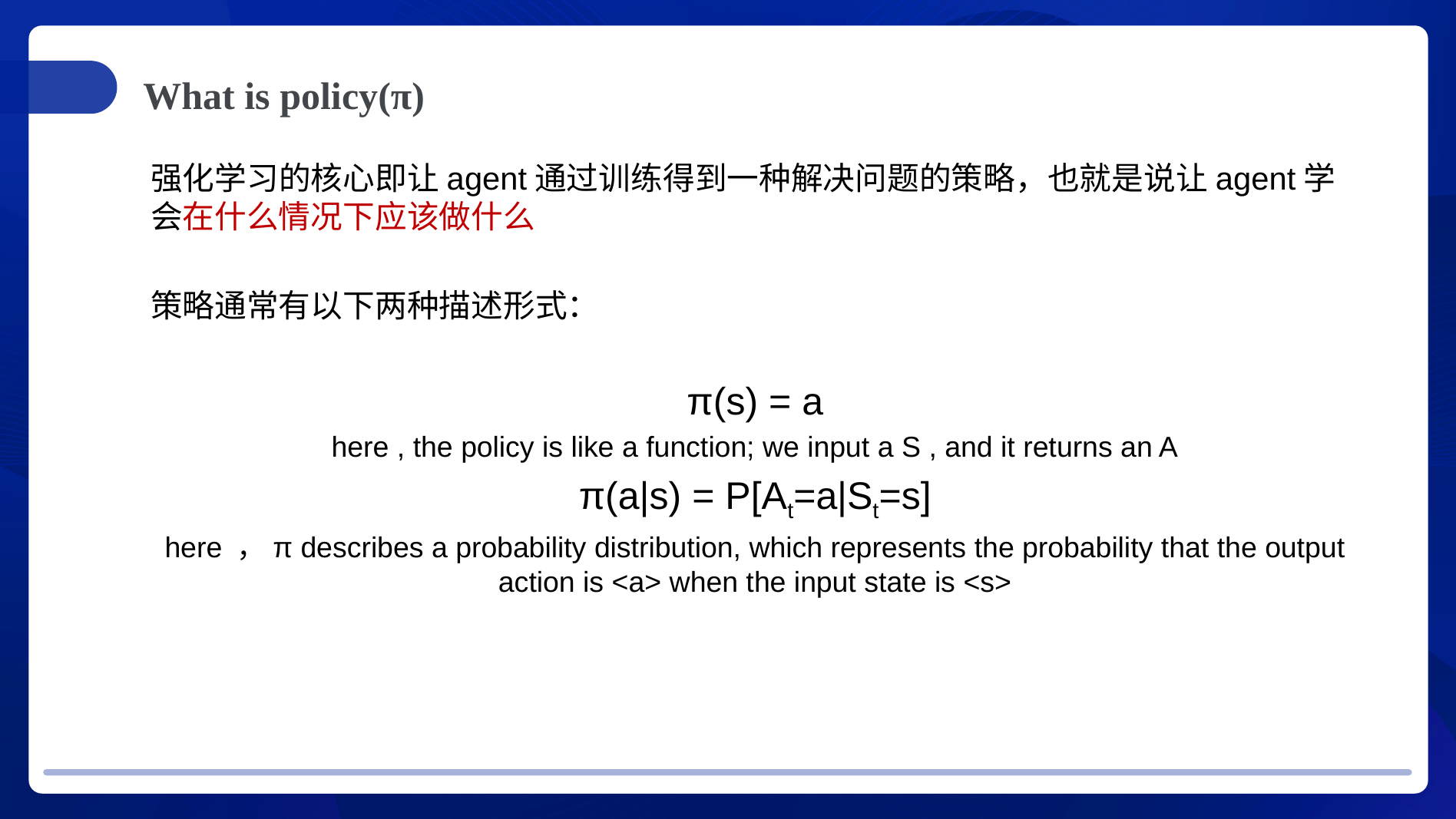

What is policy(π)

强化学习的核心即让agent通过训练得到一种解决问题的策略，也就是说让agent学会在什么情况下应该做什么

策略通常有以下两种描述形式：

π(s) = a
here , the policy is like a function; we input a S , and it returns an A
π(a|s) = P[At=a|St=s]
here ，π describes a probability distribution, which represents the probability that the output action is <a> when the input state is <s>